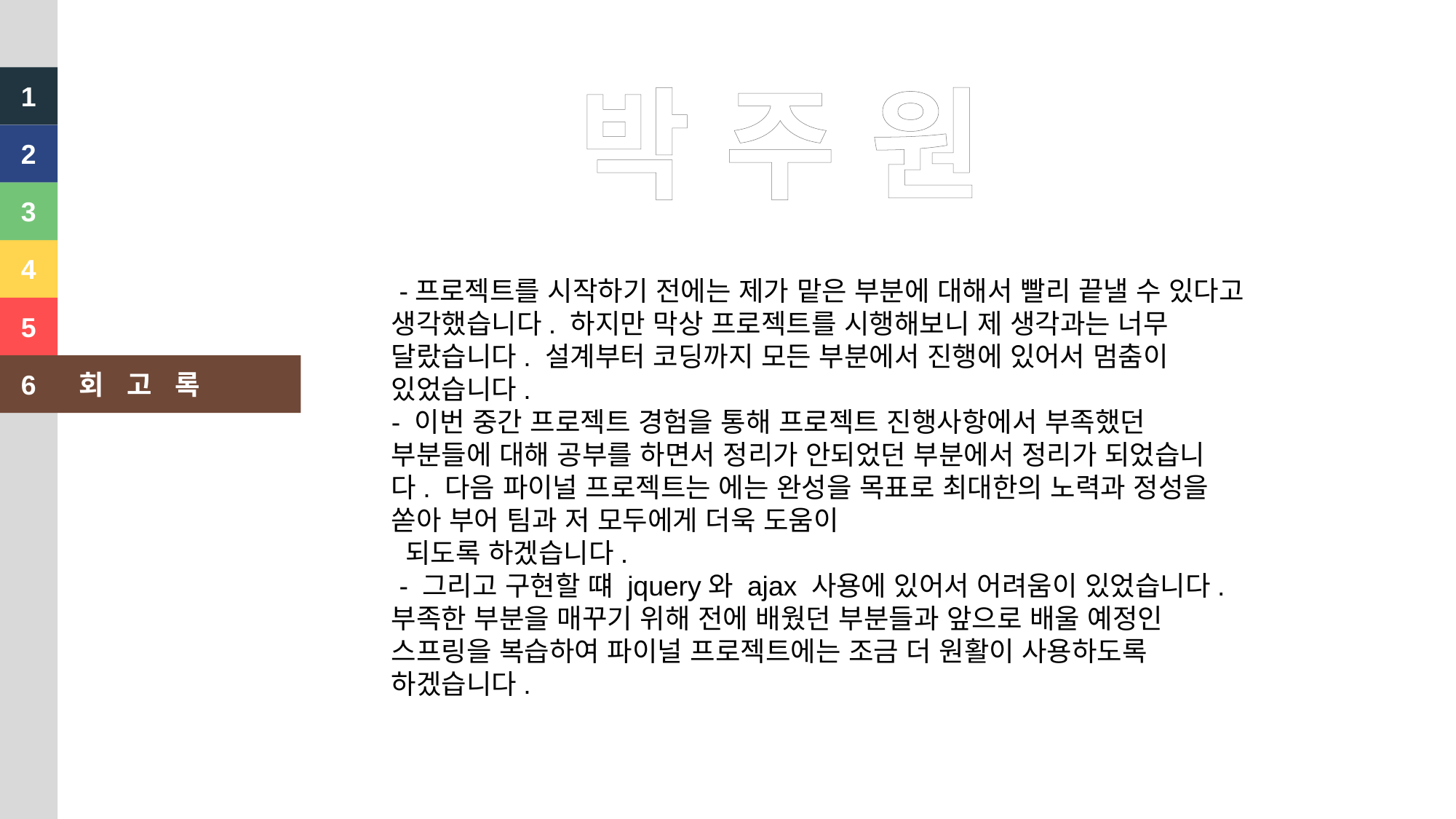

박 주 원

1

2

3

4
 -프로젝트를 시작하기 전에는 제가 맡은 부분에 대해서 빨리 끝낼 수 있다고 생각했습니다. 하지만 막상 프로젝트를 시행해보니 제 생각과는 너무 달랐습니다. 설계부터 코딩까지 모든 부분에서 진행에 있어서 멈춤이 있었습니다.
- 이번 중간 프로젝트 경험을 통해 프로젝트 진행사항에서 부족했던 부분들에 대해 공부를 하면서 정리가 안되었던 부분에서 정리가 되었습니다. 다음 파이널 프로젝트는 에는 완성을 목표로 최대한의 노력과 정성을 쏟아 부어 팀과 저 모두에게 더욱 도움이
 되도록 하겠습니다.
 - 그리고 구현할 떄 jquery와 ajax 사용에 있어서 어려움이 있었습니다. 부족한 부분을 매꾸기 위해 전에 배웠던 부분들과 앞으로 배울 예정인 스프링을 복습하여 파이널 프로젝트에는 조금 더 원활이 사용하도록 하겠습니다.

5

6
회   고   록